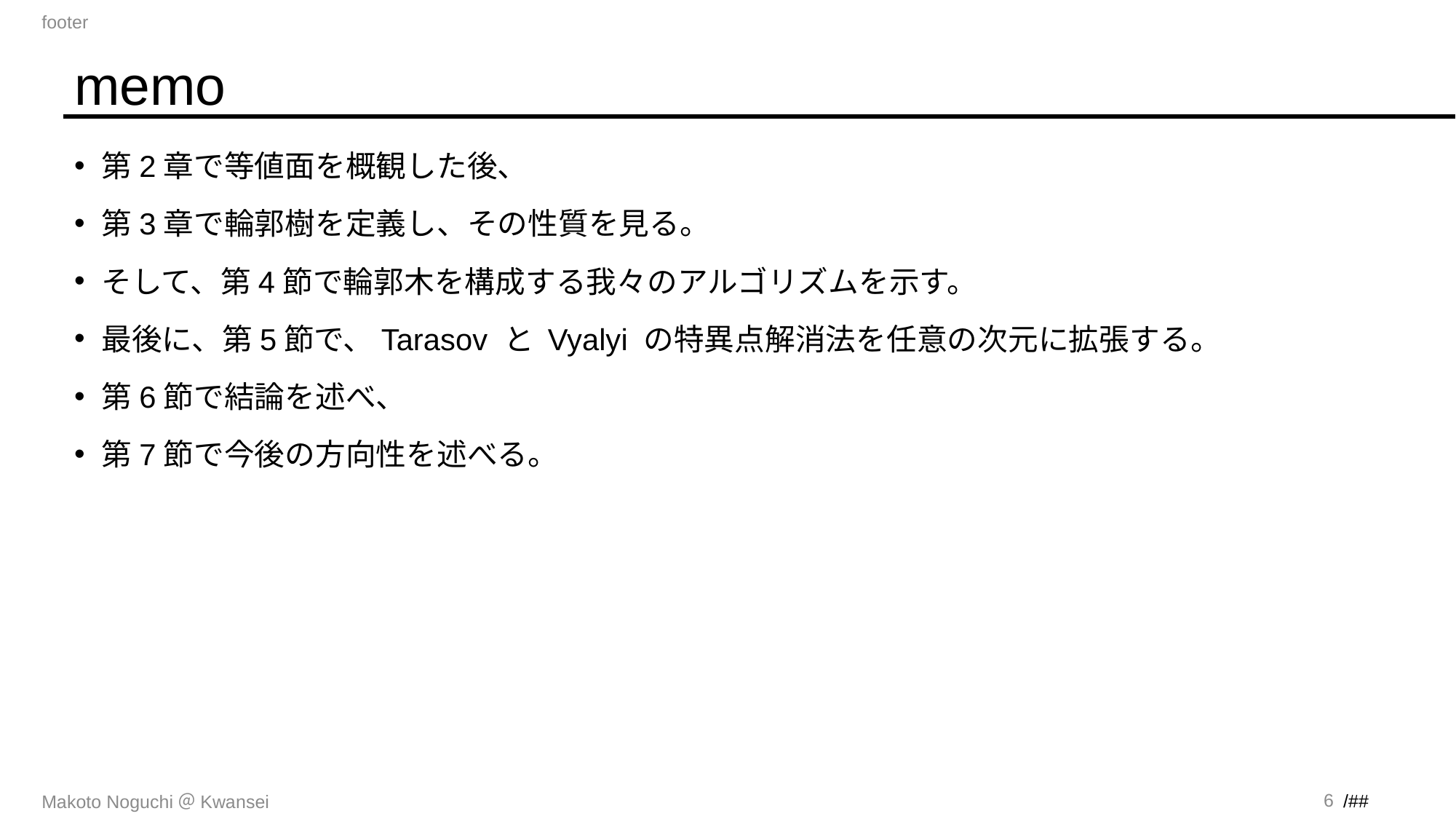

footer
# memo
第2章で等値面を概観した後、
第3章で輪郭樹を定義し、その性質を見る。
そして、第4節で輪郭木を構成する我々のアルゴリズムを示す。
最後に、第5節で、Tarasov と Vyalyi の特異点解消法を任意の次元に拡張する。
第6節で結論を述べ、
第7節で今後の方向性を述べる。
6
Makoto Noguchi＠Kwansei